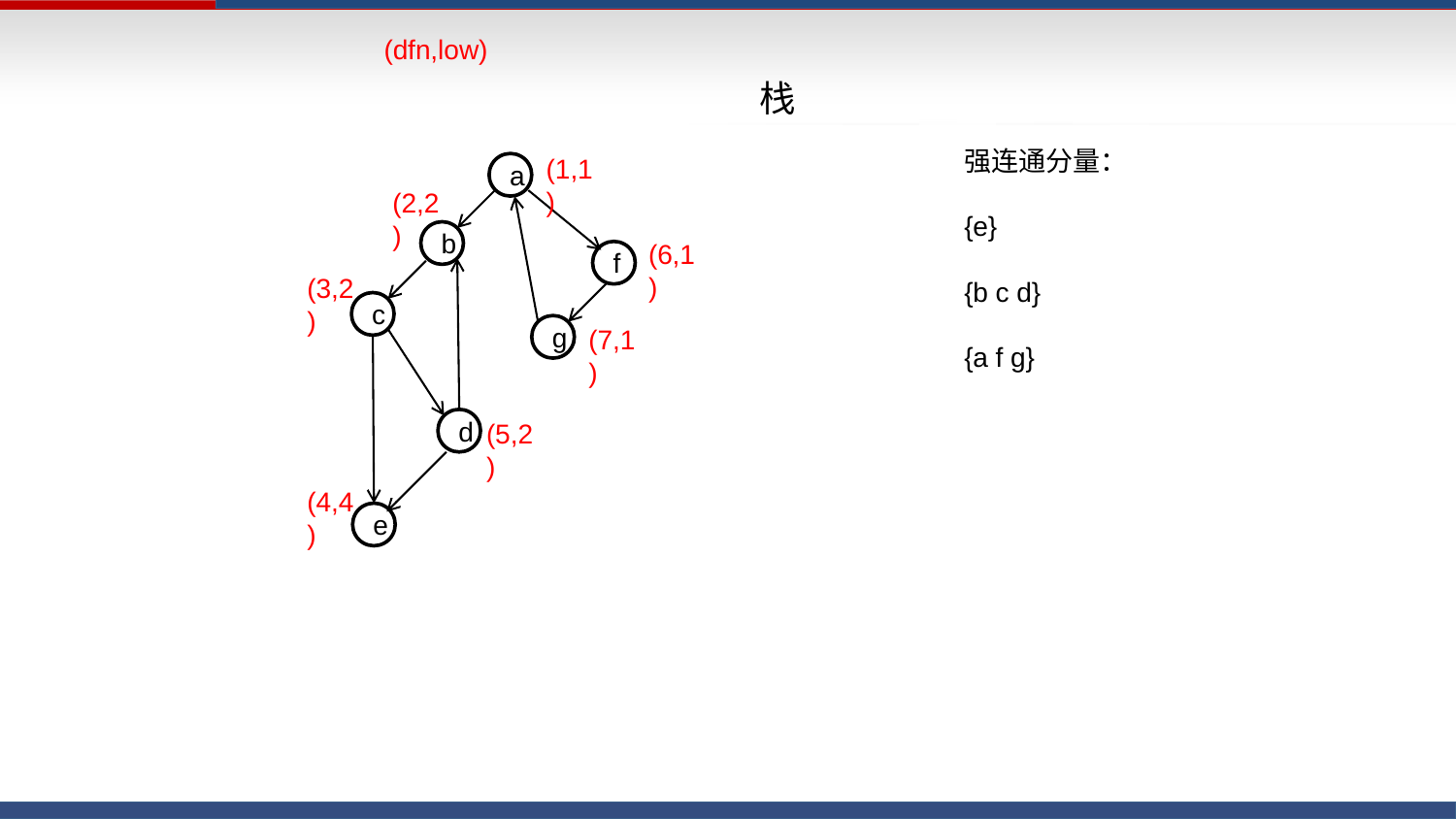

(dfn,low)
栈
强连通分量：

{e}

{b c d}

{a f g}
(1,1)
a
(2,2)
b
(6,1)
f
(3,2)
c
(7,1)
g
d
(5,2)
(4,4)
e